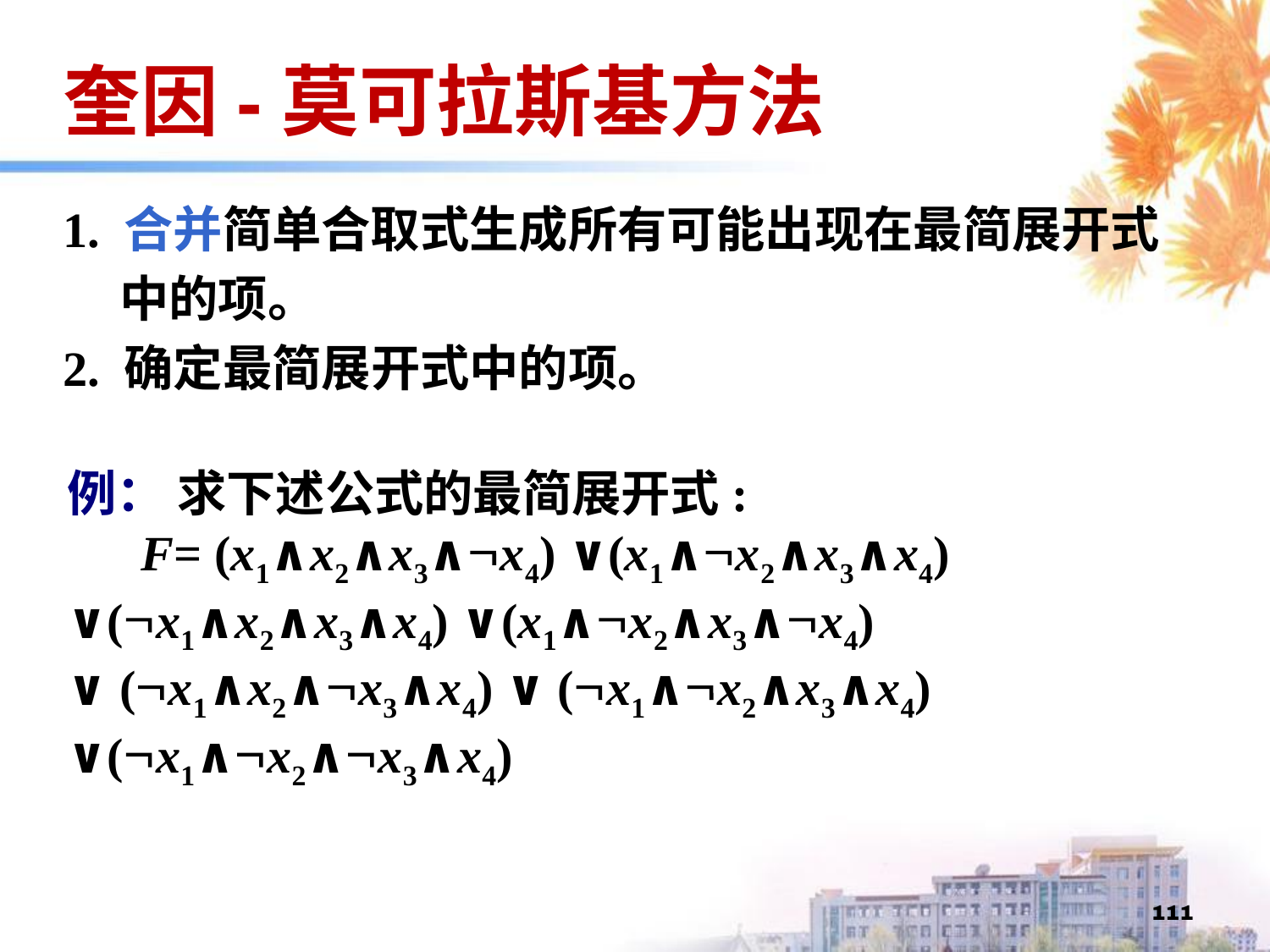

# 奎因-莫可拉斯基方法
1. 合并简单合取式生成所有可能出现在最简展开式
    中的项。
2. 确定最简展开式中的项。
例： 求下述公式的最简展开式:
      F= (x1∧x2∧x3∧¬x4) ∨(x1∧¬x2∧x3∧x4)
∨(¬x1∧x2∧x3∧x4) ∨(x1∧¬x2∧x3∧¬x4)
∨ (¬x1∧x2∧¬x3∧x4) ∨ (¬x1∧¬x2∧x3∧x4)
∨(¬x1∧¬x2∧¬x3∧x4)

111